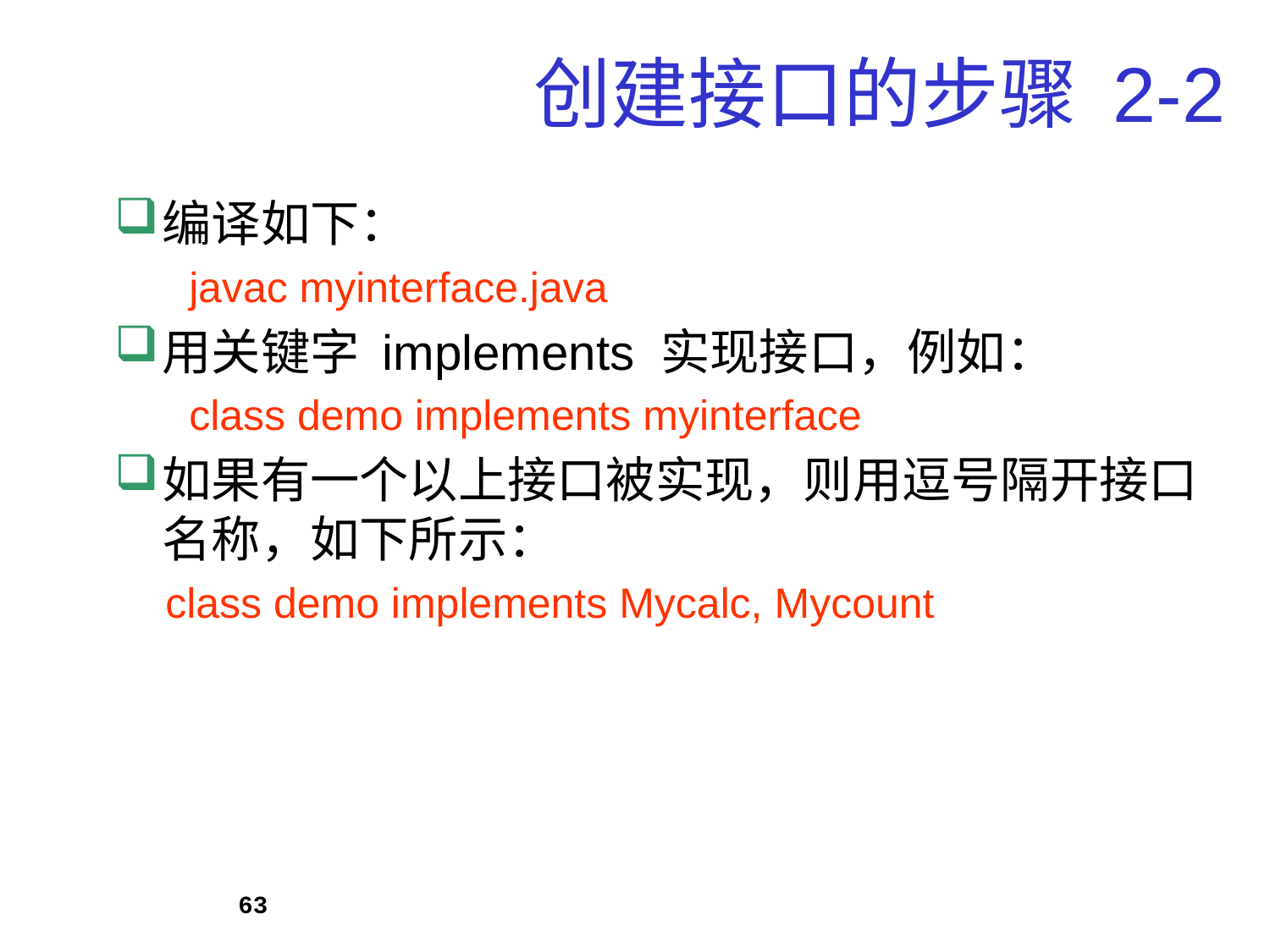

# 创建接口的步骤 2-2
编译如下：
javac myinterface.java
用关键字 implements 实现接口，例如：
class demo implements myinterface
如果有一个以上接口被实现，则用逗号隔开接口名称，如下所示：
   class demo implements Mycalc, Mycount

63